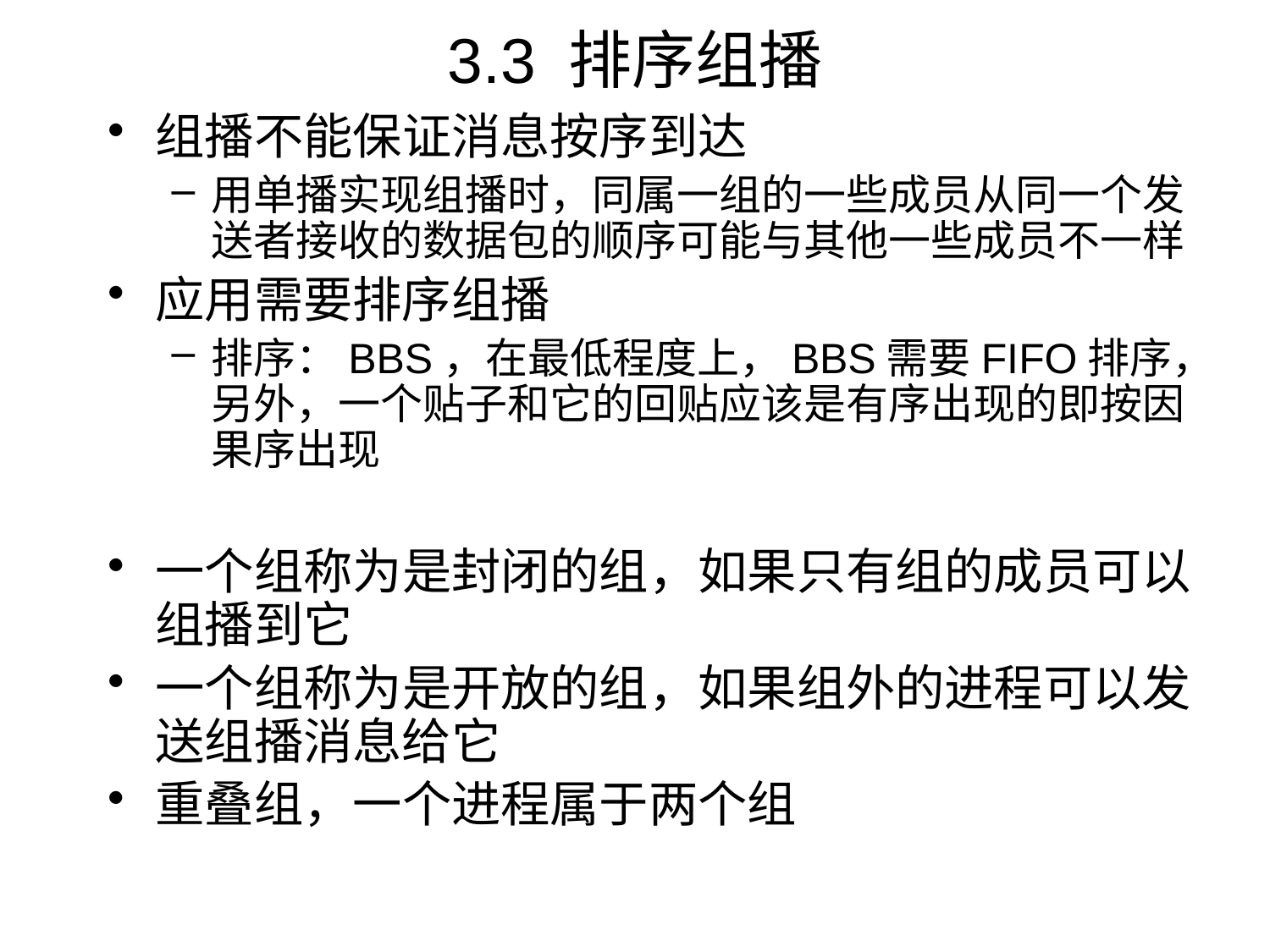

# 3.3 排序组播
组播不能保证消息按序到达
用单播实现组播时，同属一组的一些成员从同一个发送者接收的数据包的顺序可能与其他一些成员不一样
应用需要排序组播
排序：BBS，在最低程度上，BBS需要FIFO排序，另外，一个贴子和它的回贴应该是有序出现的即按因果序出现

一个组称为是封闭的组，如果只有组的成员可以组播到它
一个组称为是开放的组，如果组外的进程可以发送组播消息给它
重叠组，一个进程属于两个组